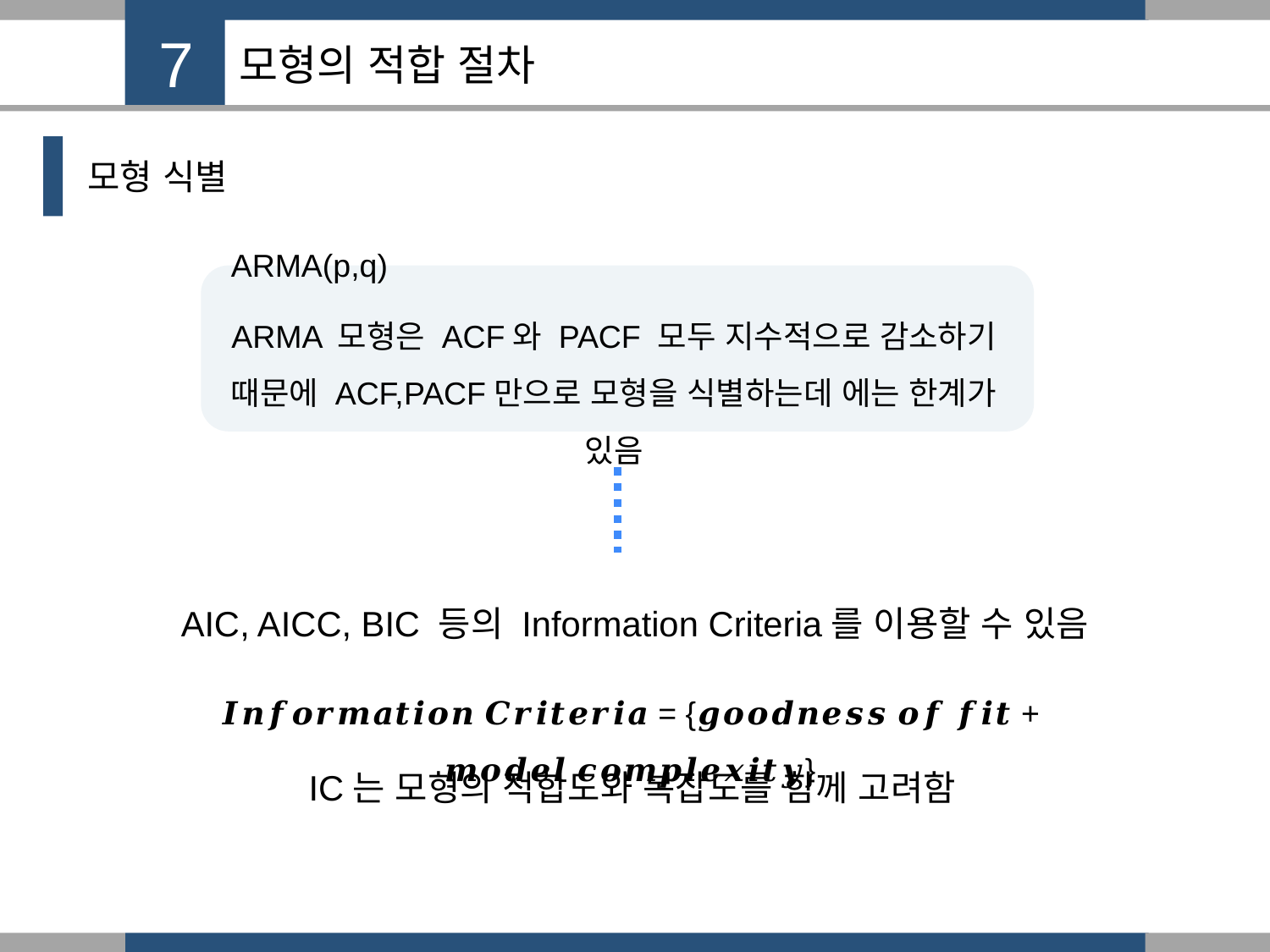

7
# 모형의 적합 절차
모형 식별
ARMA(p,q)

ARMA 모형은 ACF와 PACF 모두 지수적으로 감소하기 때문에 ACF,PACF만으로 모형을 식별하는데 에는 한계가 있음
AIC, AICC, BIC 등의 Information Criteria를 이용할 수 있음
𝑰𝒏𝒇𝒐𝒓𝒎𝒂𝒕𝒊𝒐𝒏 𝑪𝒓𝒊𝒕𝒆𝒓𝒊𝒂 = {𝒈𝒐𝒐𝒅𝒏𝒆𝒔𝒔 𝒐𝒇 𝒇𝒊𝒕 + 𝒎𝒐𝒅𝒆𝒍 𝒄𝒐𝒎𝒑𝒍𝒆𝒙𝒊𝒕𝒚}
IC는 모형의 적합도와 복잡도를 함께 고려함